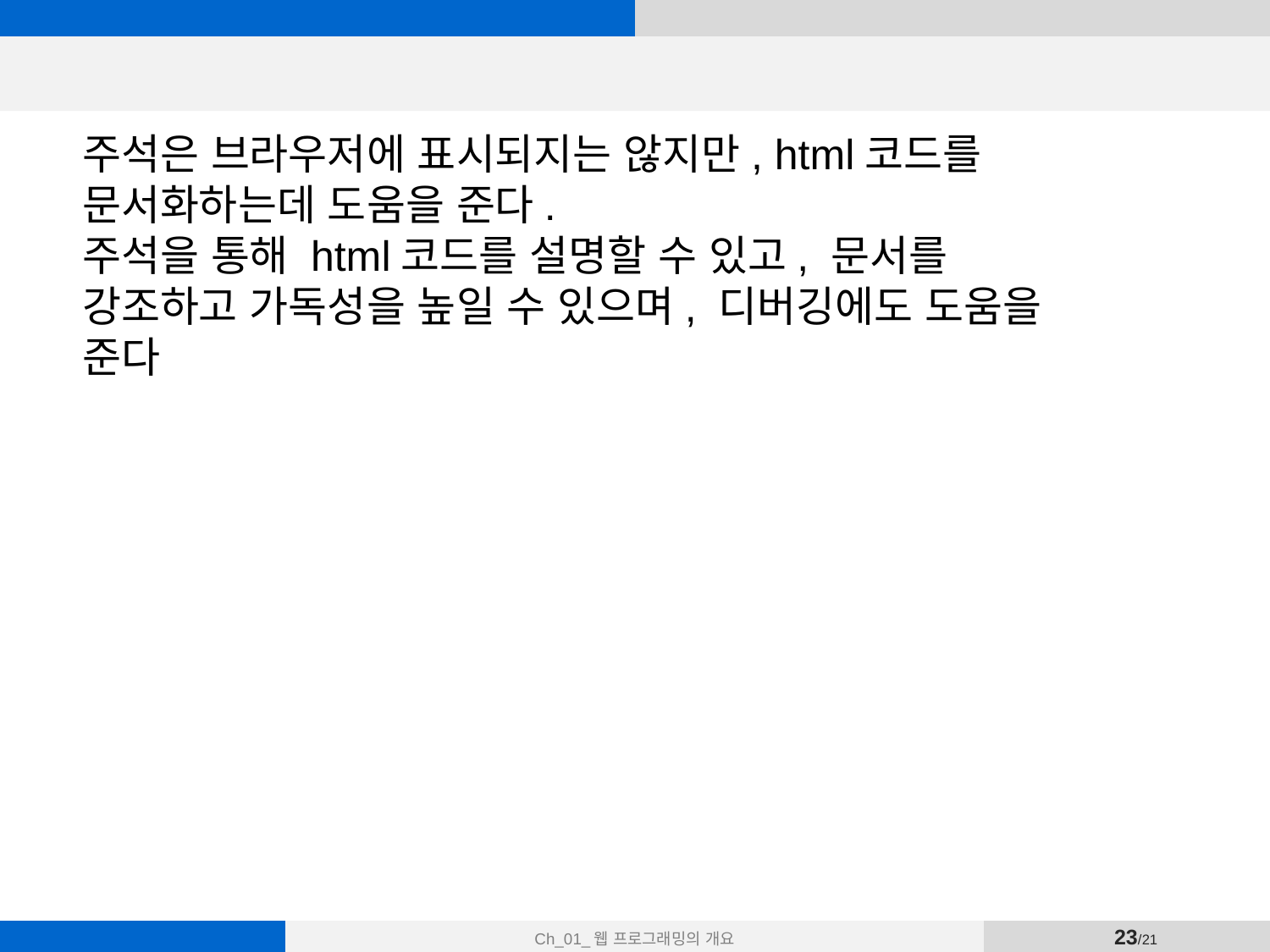

주석은 브라우저에 표시되지는 않지만, html코드를 문서화하는데 도움을 준다.
주석을 통해 html코드를 설명할 수 있고, 문서를 강조하고 가독성을 높일 수 있으며, 디버깅에도 도움을 준다